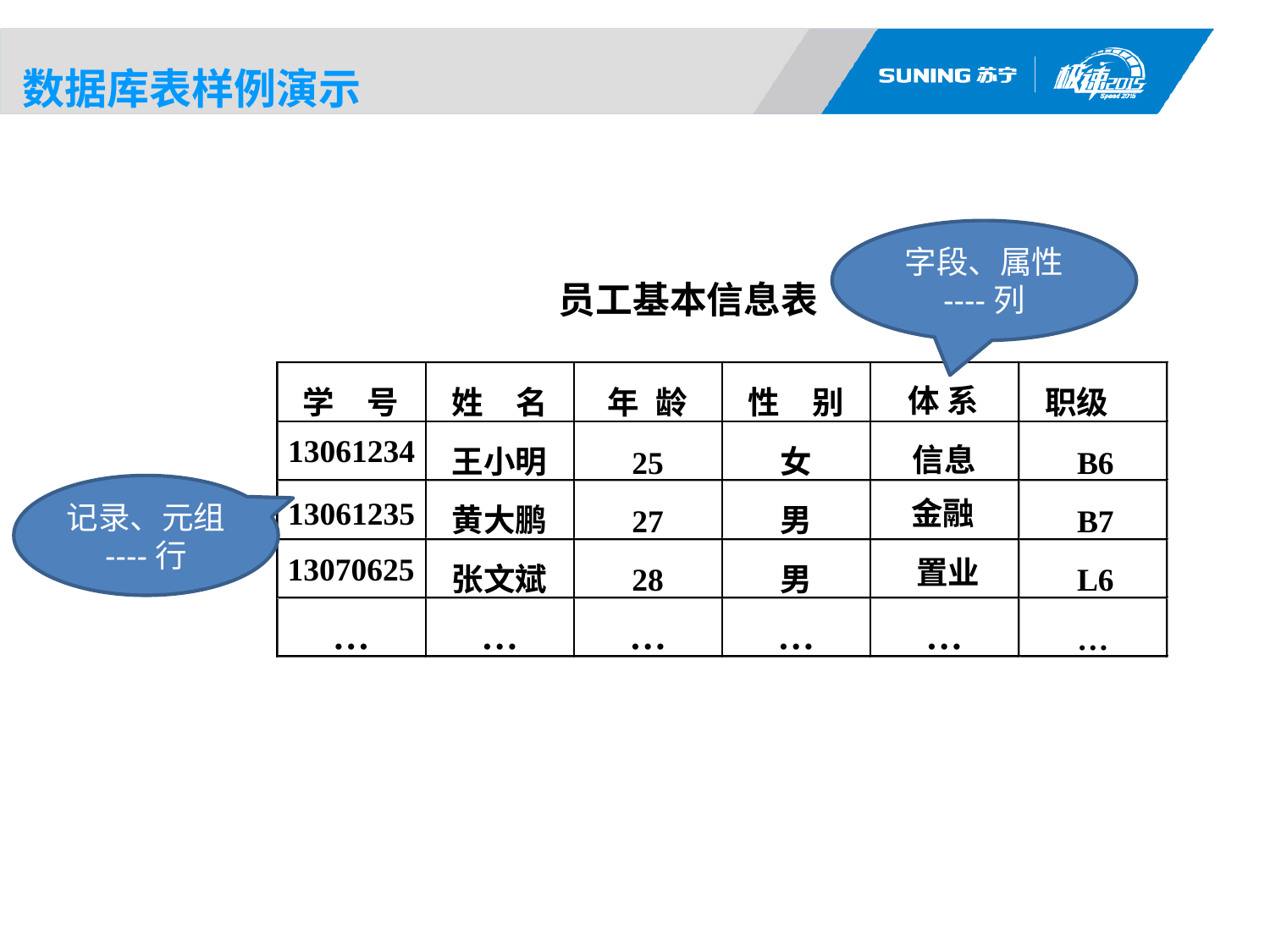

数据库表样例演示

字段、属性
----列

员工基本信息表

体 系

学
号
姓
名
年
龄
性
别
职级

13061234

信息
王小明
女
25
B6
记录、元组
----行

13061235

金融

黄大鹏
男
27
B7

13070625
置业

张文斌
男
28
L6

…

…

…

…

…

…